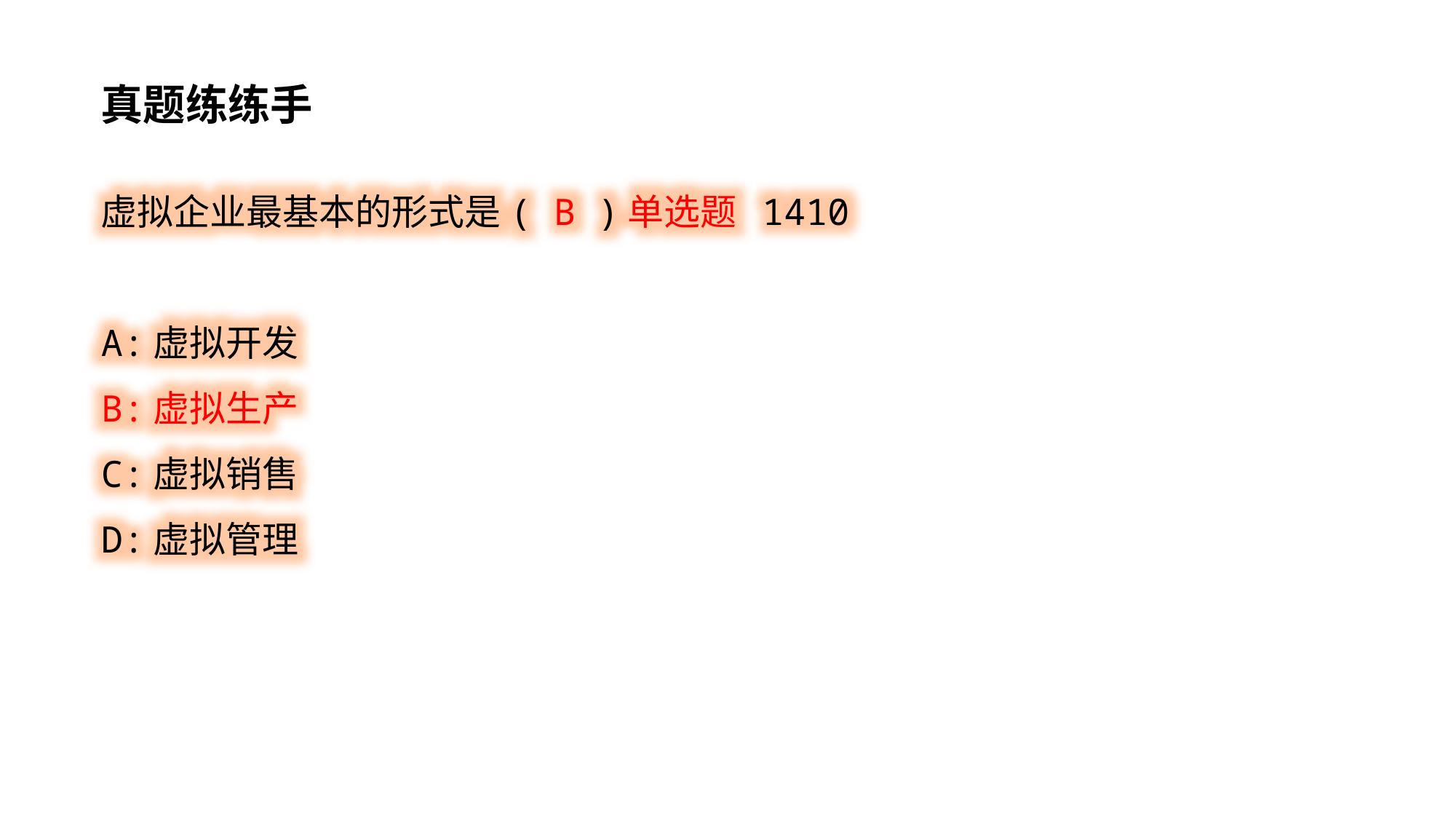

真题练练手
虚拟企业最基本的形式是( B )单选题  1410
A:虚拟开发
B:虚拟生产
C:虚拟销售
D:虚拟管理